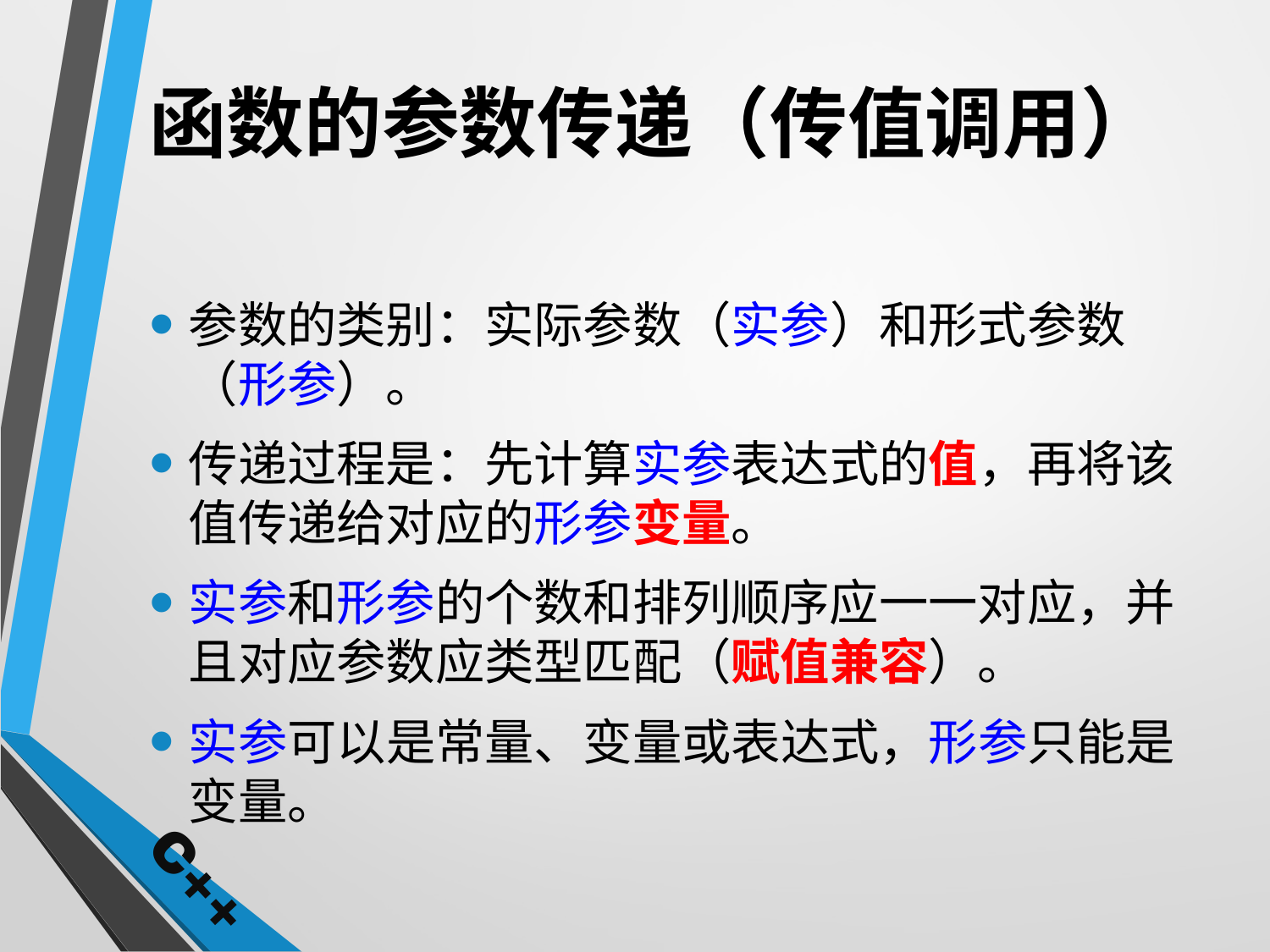

# 函数的参数传递（传值调用）
参数的类别：实际参数（实参）和形式参数（形参）。
传递过程是：先计算实参表达式的值，再将该值传递给对应的形参变量。
实参和形参的个数和排列顺序应一一对应，并且对应参数应类型匹配（赋值兼容）。
实参可以是常量、变量或表达式，形参只能是变量。